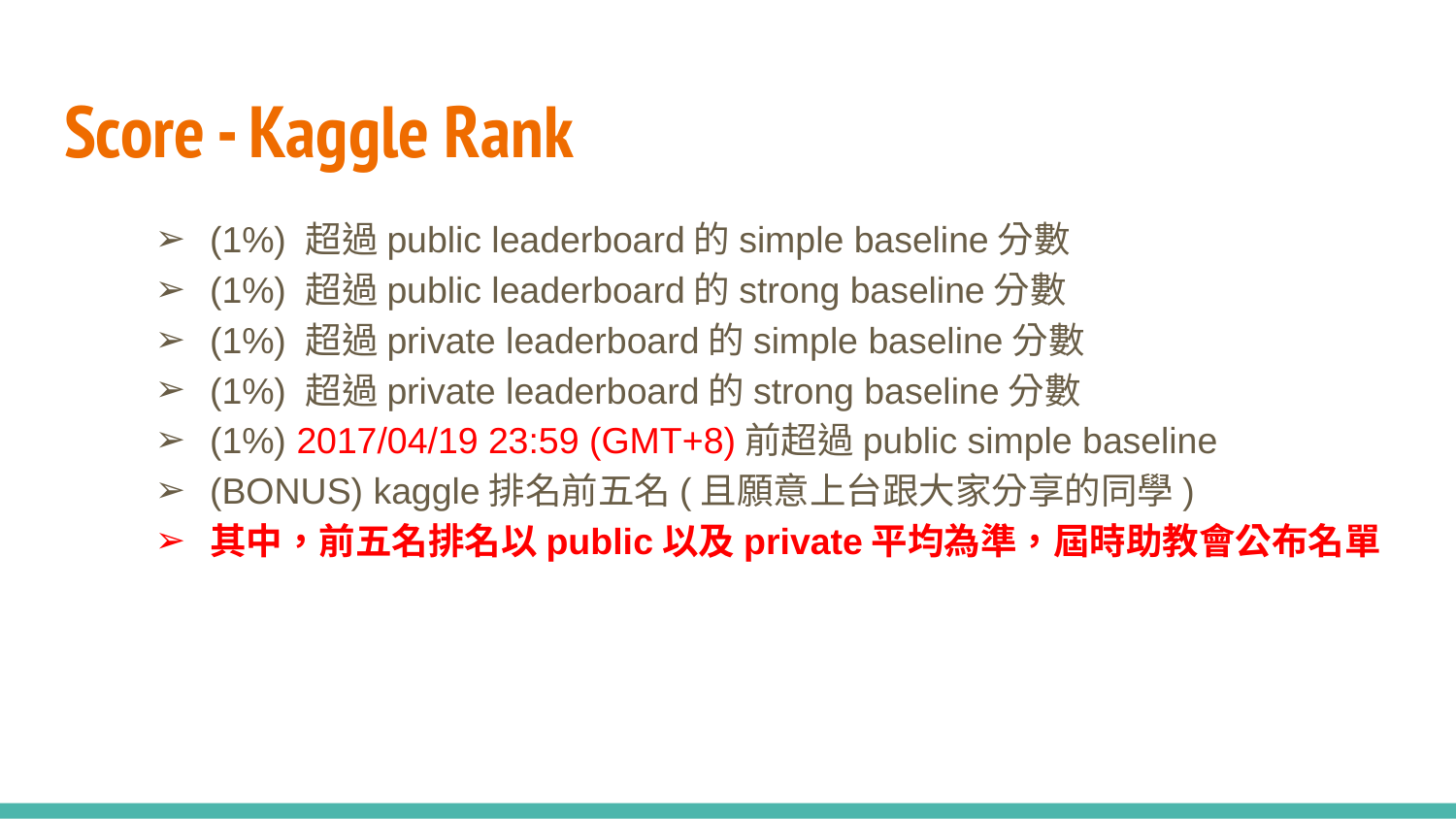

# Score - Kaggle Rank

(1%) 超過public leaderboard的simple baseline分數
(1%) 超過public leaderboard的strong baseline分數
(1%) 超過private leaderboard的simple baseline分數
(1%) 超過private leaderboard的strong baseline分數
(1%) 2017/04/19 23:59 (GMT+8)前超過public simple baseline
(BONUS) kaggle排名前五名(且願意上台跟大家分享的同學)
其中，前五名排名以public以及private平均為準，屆時助教會公布名單